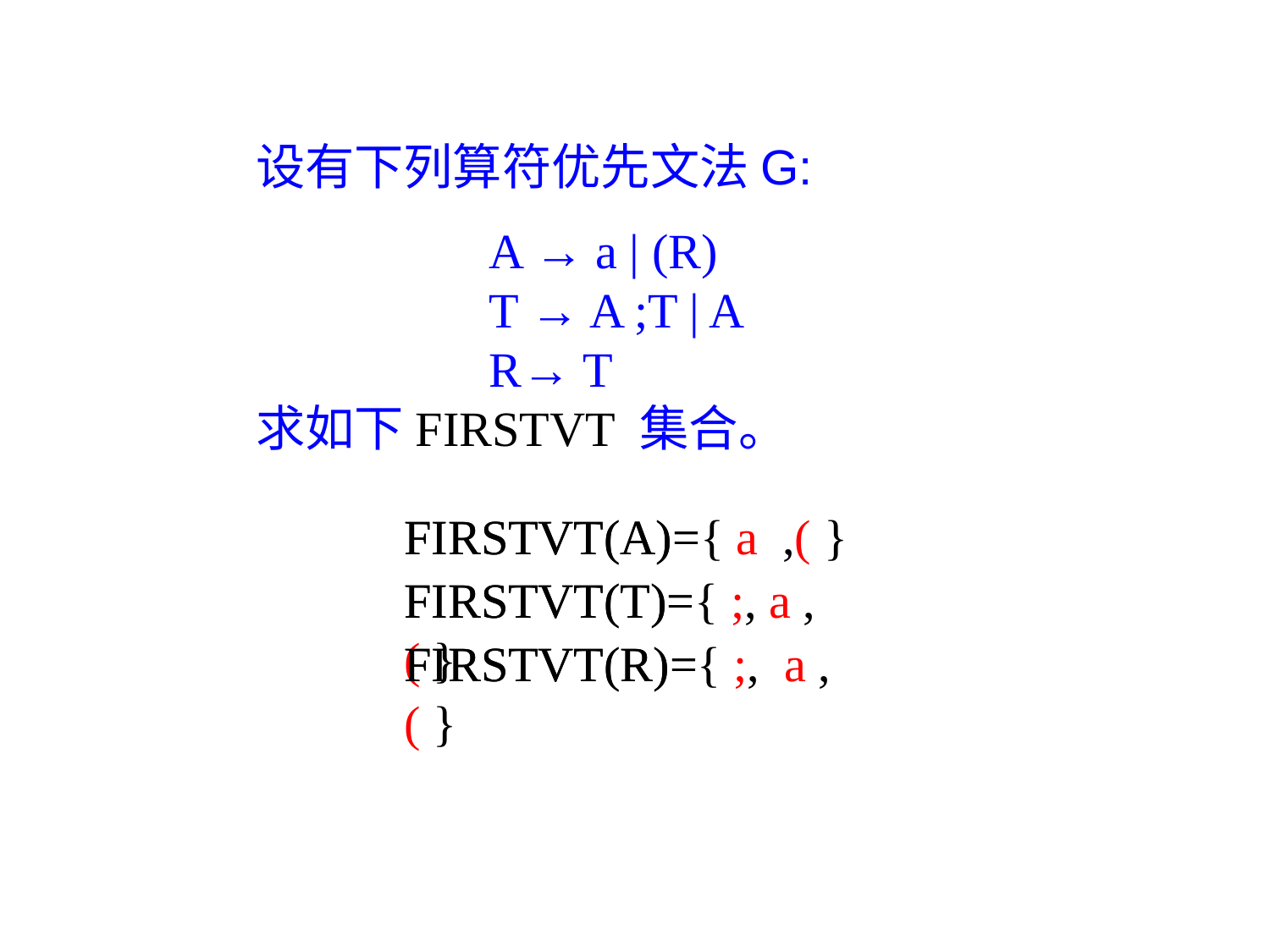

设有下列算符优先文法G:
                   A → a | (R)
                   T → A ;T | A
                   R→ T
求如下FIRSTVT 集合。
FIRSTVT(A)=
FIRSTVT(T)=
FIRSTVT(R)=
FIRSTVT(A)={ a  ,( }
FIRSTVT(T)={ ;, a , ( }
FIRSTVT(R)={ ;,  a , ( }